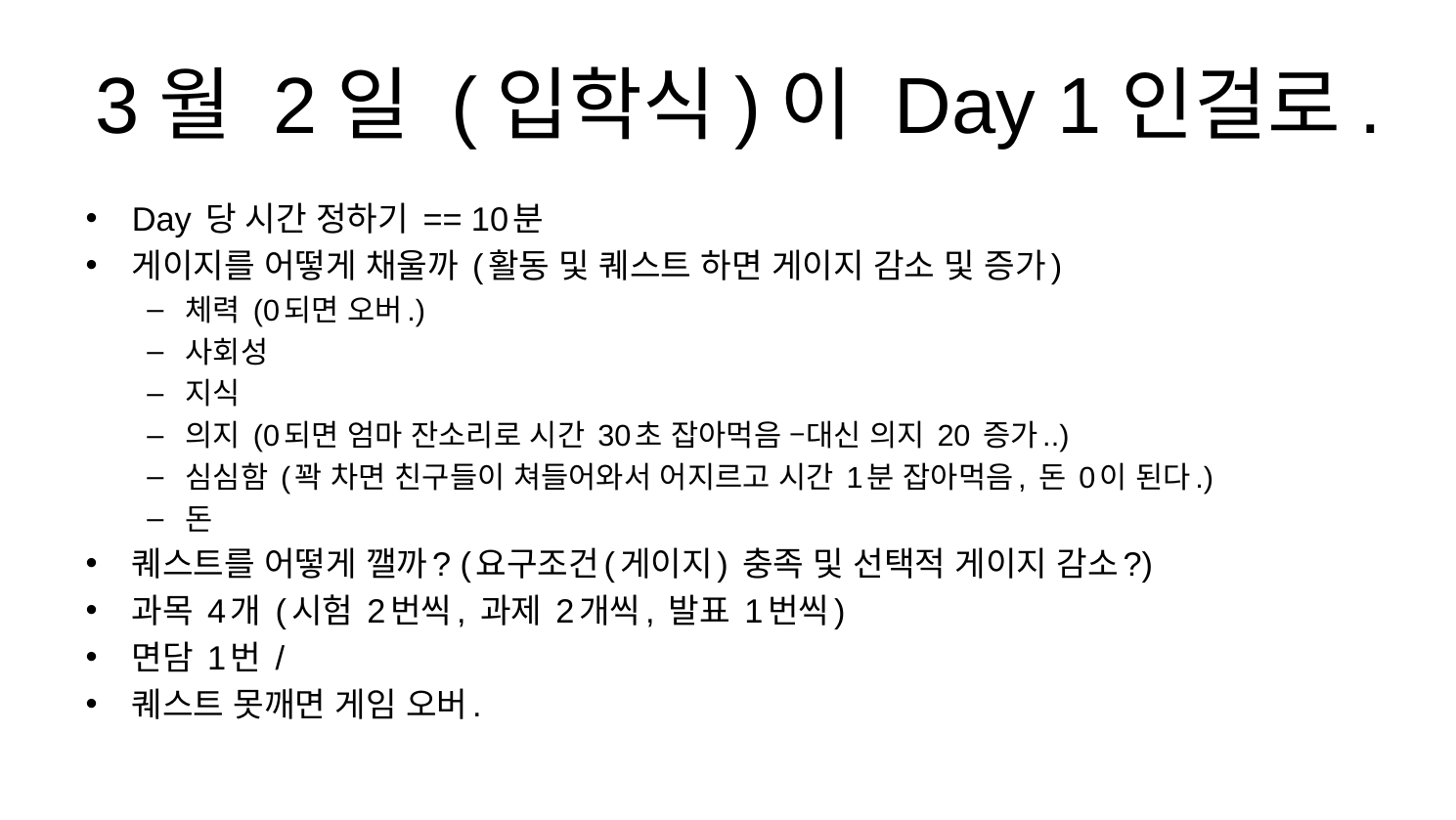

# 3월 2일 (입학식)이 Day 1인걸로.
Day 당 시간 정하기 == 10분
게이지를 어떻게 채울까 (활동 및 퀘스트 하면 게이지 감소 및 증가)
체력 (0되면 오버.)
사회성
지식
의지 (0되면 엄마 잔소리로 시간 30초 잡아먹음 –대신 의지 20 증가..)
심심함 (꽉 차면 친구들이 쳐들어와서 어지르고 시간 1분 잡아먹음, 돈 0이 된다.)
돈
퀘스트를 어떻게 깰까? (요구조건(게이지) 충족 및 선택적 게이지 감소?)
과목 4개 (시험 2번씩, 과제 2개씩, 발표 1번씩)
면담 1번 /
퀘스트 못깨면 게임 오버.